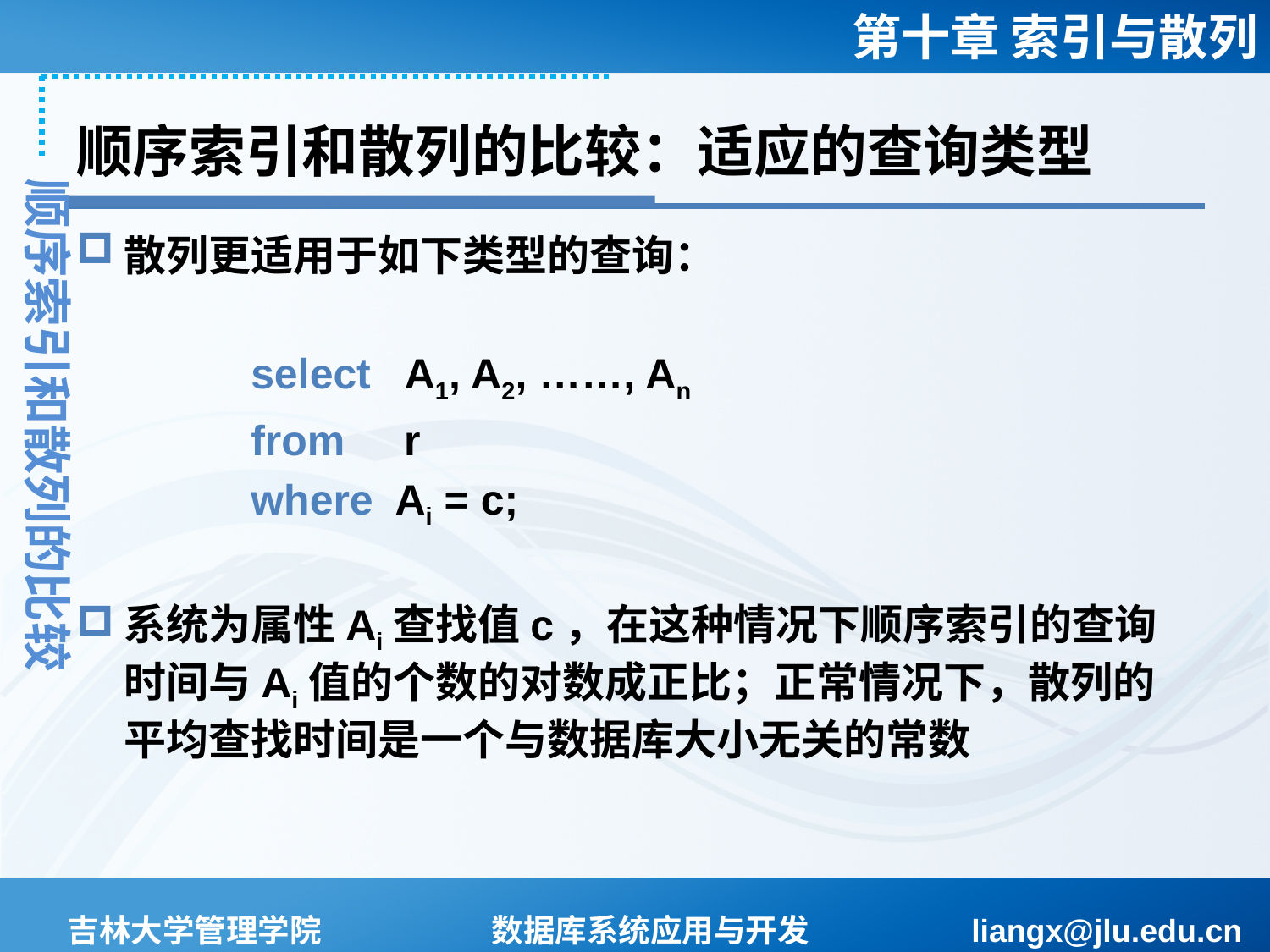

# 顺序索引和散列的比较：适应的查询类型
顺序索引和散列的比较

散列更适用于如下类型的查询：

		select   A1, A2, ……, An
		from     r
		where  Ai = c;

系统为属性Ai查找值c，在这种情况下顺序索引的查询时间与Ai值的个数的对数成正比；正常情况下，散列的平均查找时间是一个与数据库大小无关的常数